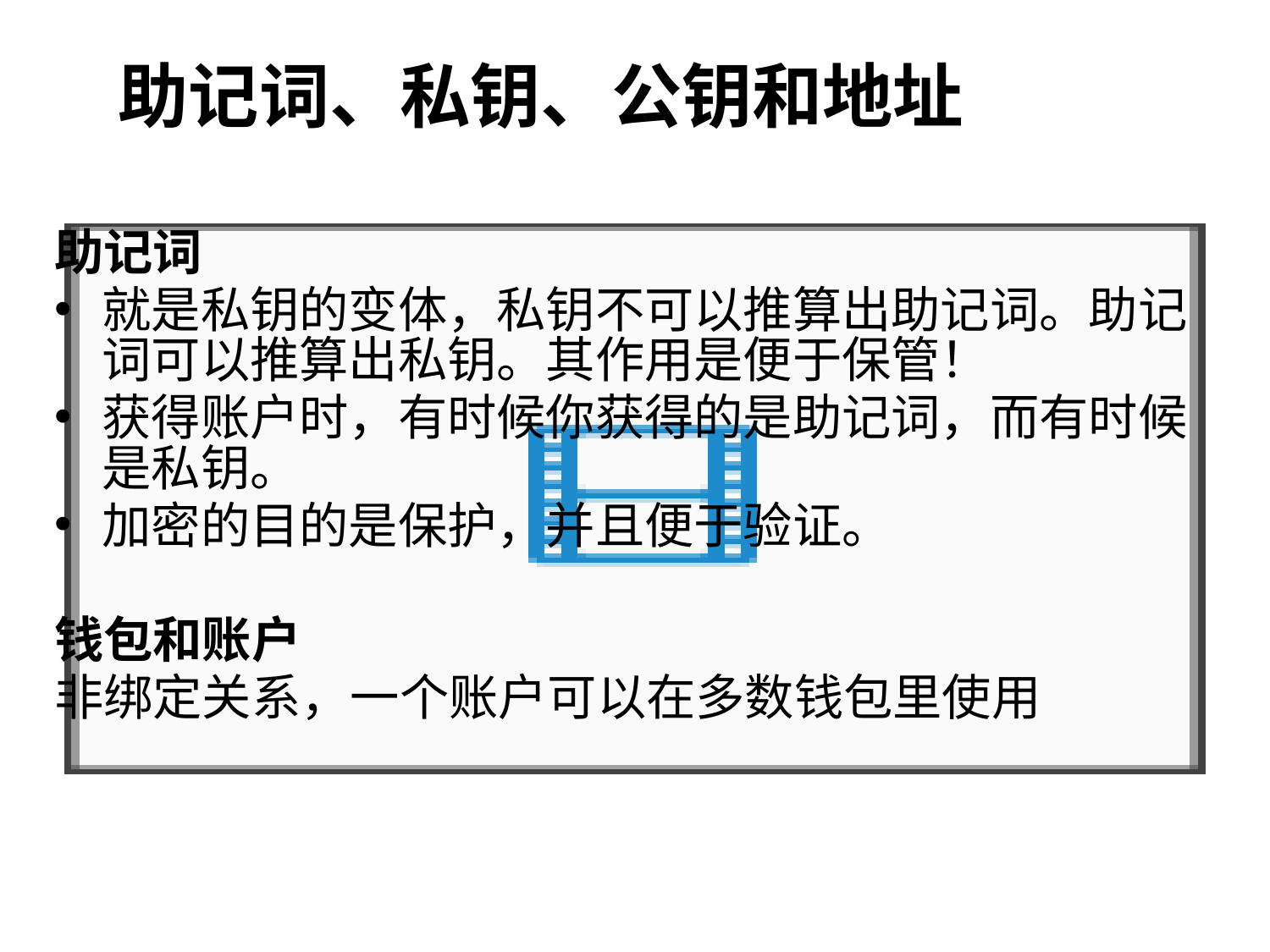

# 助记词、私钥、公钥和地址
助记词
就是私钥的变体，私钥不可以推算出助记词。助记词可以推算出私钥。其作用是便于保管！
获得账户时，有时候你获得的是助记词，而有时候是私钥。
加密的目的是保护，并且便于验证。

钱包和账户
非绑定关系，一个账户可以在多数钱包里使用